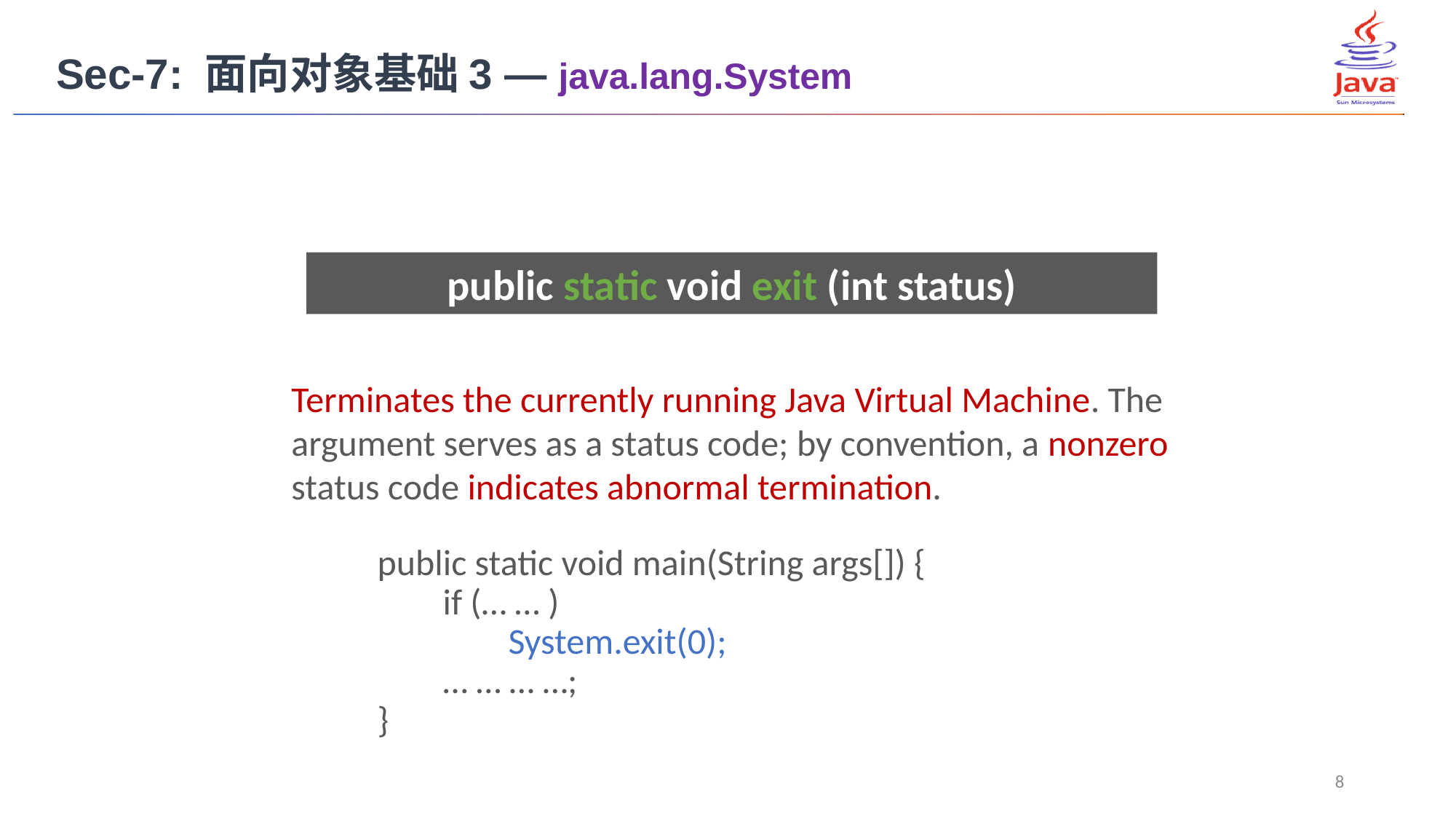

Sec-7: 面向对象基础3 — java.lang.System
public static void exit (int status)
Terminates the currently running Java Virtual Machine. The argument serves as a status code; by convention, a nonzero status code indicates abnormal termination.
public static void main(String args[]) {
        if (… … )
                System.exit(0);
        … … … …;
}
8